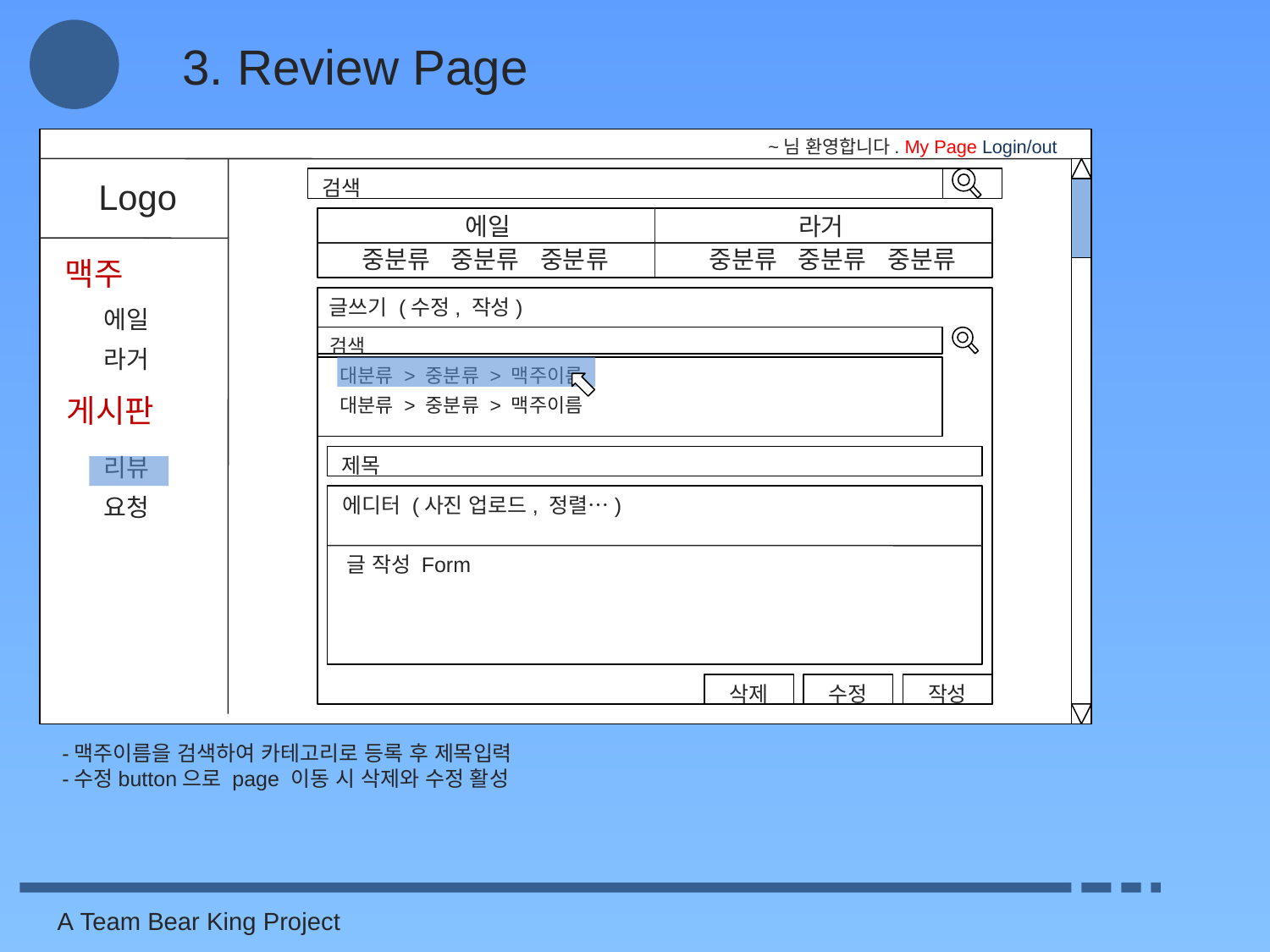

3. Review Page

Logo
~님 환영합니다. My Page Login/out

검색

에일
라거

중분류
중분류
중분류
중분류
중분류
중분류
맥주

글쓰기 (수정, 작성)
에일

검색

라거

대분류 > 중분류 > 맥주이름

게시판
대분류 > 중분류 > 맥주이름
리뷰

제목

요청

에디터 (사진 업로드, 정렬…)
글 작성 Form

삭제

수정

작성

-맥주이름을 검색하여 카테고리로 등록 후 제목입력
-수정button으로 page 이동 시 삭제와 수정 활성

A Team Bear King Project